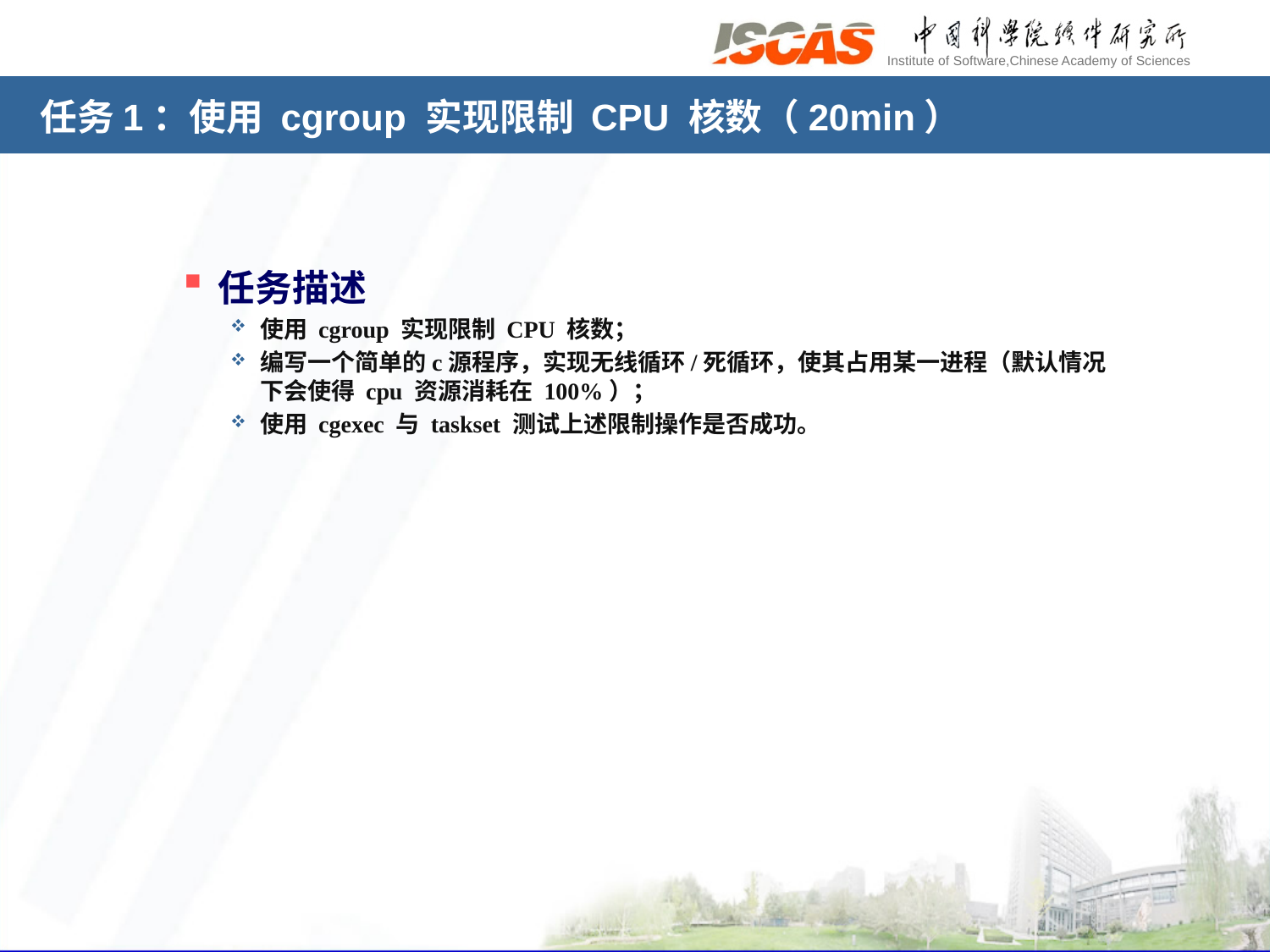

# 任务1：使用 cgroup 实现限制 CPU 核数（20min）
任务描述
使用 cgroup 实现限制 CPU 核数；
编写一个简单的c源程序，实现无线循环/死循环，使其占用某一进程（默认情况下会使得 cpu 资源消耗在 100%）；
使用 cgexec 与 taskset 测试上述限制操作是否成功。